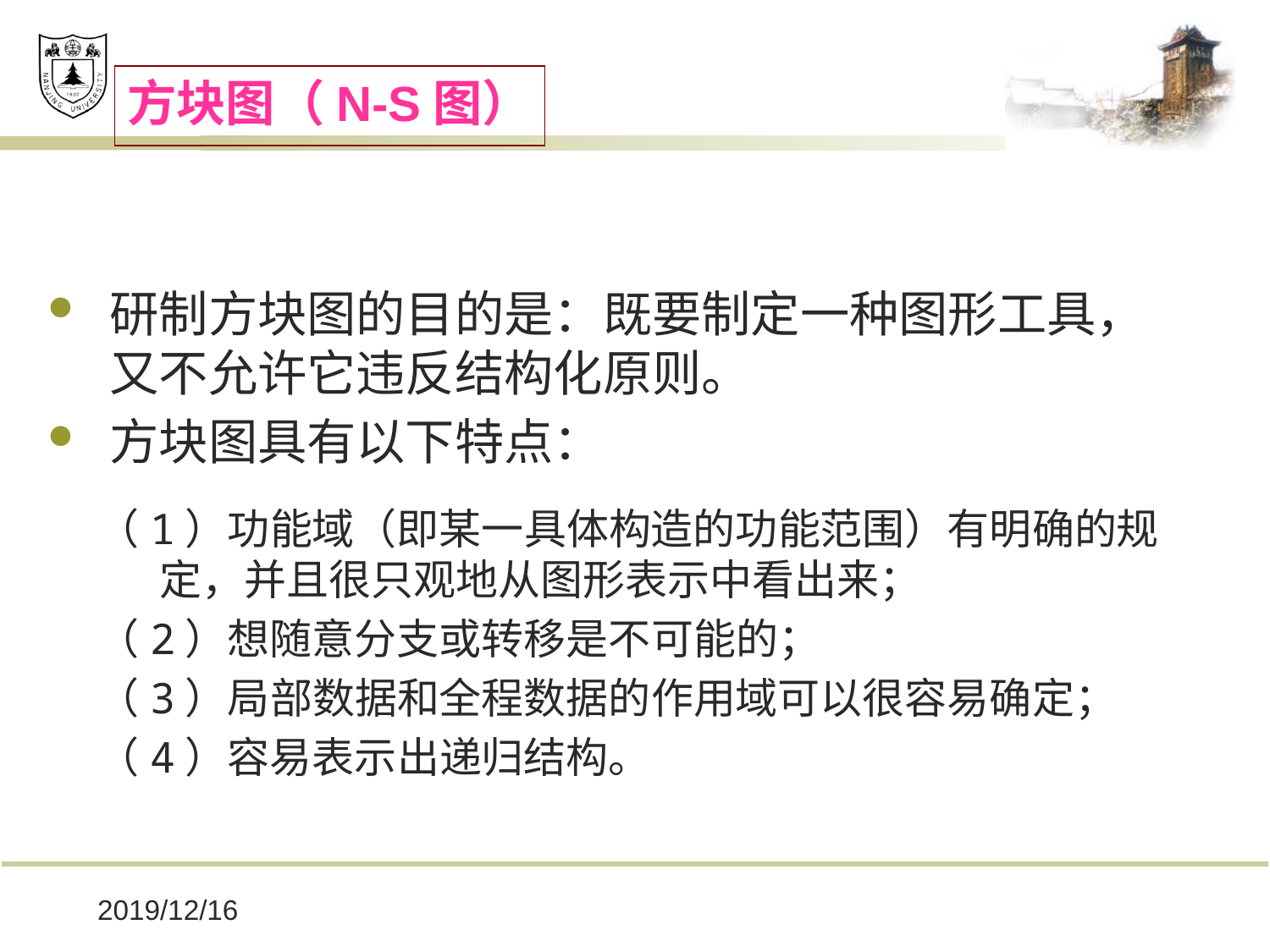

方块图（N-S图）
研制方块图的目的是：既要制定一种图形工具，又不允许它违反结构化原则。
方块图具有以下特点：
（1）功能域（即某一具体构造的功能范围）有明确的规定，并且很只观地从图形表示中看出来；
（2）想随意分支或转移是不可能的；
（3）局部数据和全程数据的作用域可以很容易确定；
（4）容易表示出递归结构。
2019/12/16